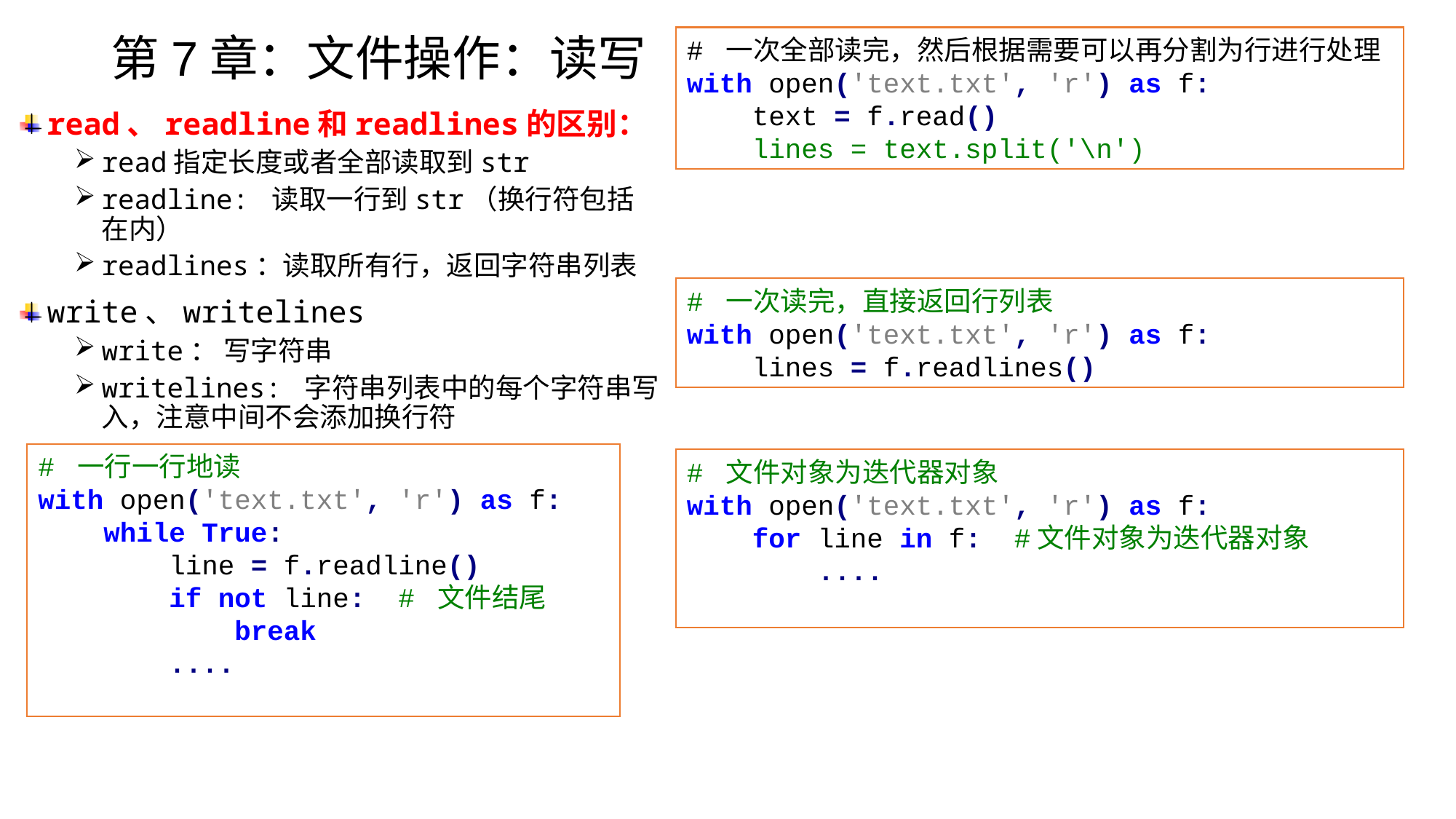

# 一次全部读完，然后根据需要可以再分割为行进行处理
with open('text.txt', 'r') as f:
    text = f.read()
    lines = text.split('\n')
# 第7章：文件操作：读写
read、readline和readlines的区别：
read指定长度或者全部读取到str
readline: 读取一行到str（换行符包括在内）
readlines：读取所有行，返回字符串列表
write、writelines
write： 写字符串
writelines: 字符串列表中的每个字符串写入，注意中间不会添加换行符
# 一次读完，直接返回行列表
with open('text.txt', 'r') as f:
    lines = f.readlines()
# 一行一行地读
with open('text.txt', 'r') as f:
    while True:
        line = f.readline()
        if not line:  # 文件结尾
            break
        ....

# 文件对象为迭代器对象
with open('text.txt', 'r') as f:
    for line in f:  #文件对象为迭代器对象
        ....